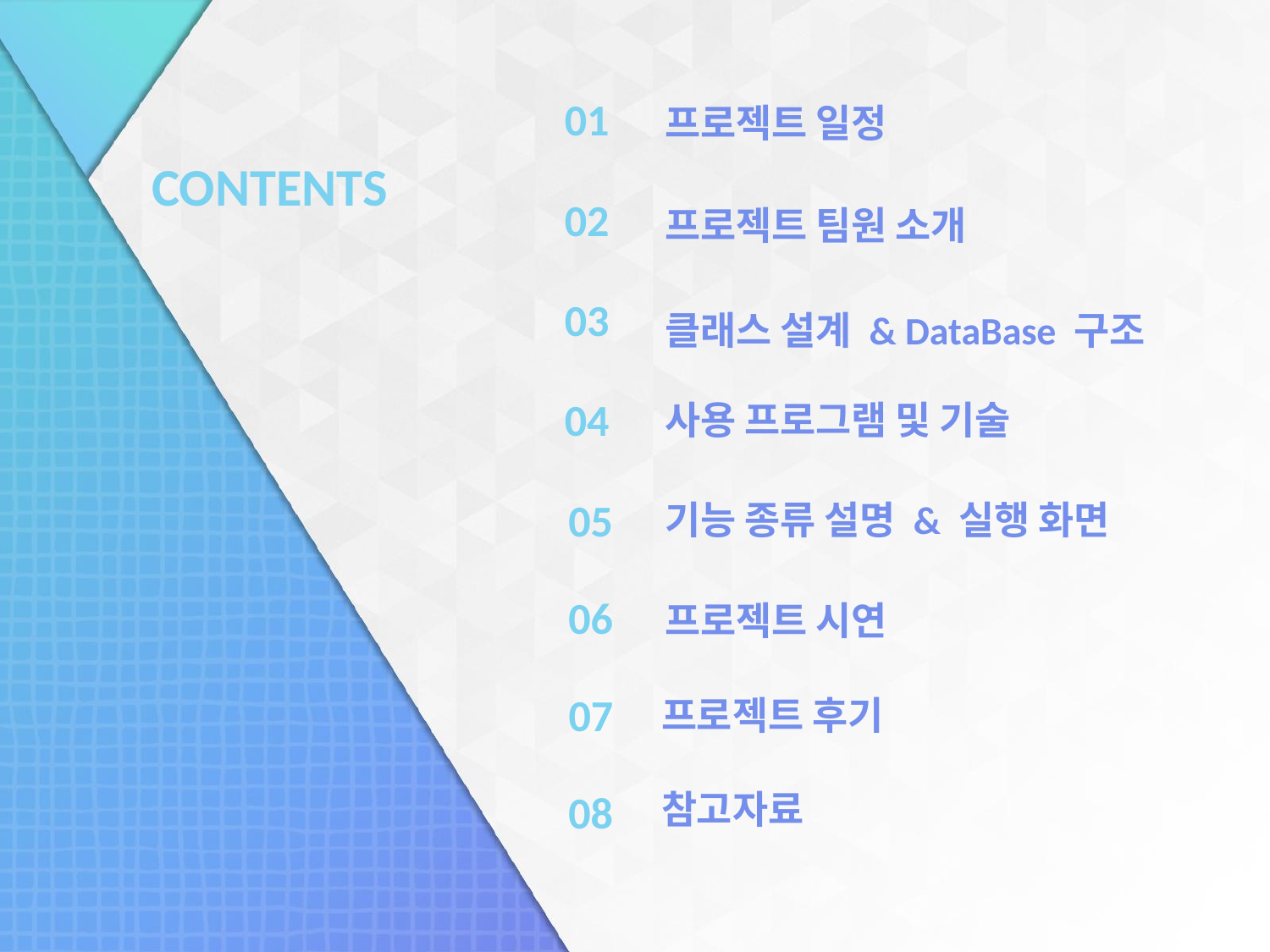

01
프로젝트 일정
CONTENTS
02
프로젝트 팀원 소개
03
클래스 설계 & DataBase 구조
04
사용 프로그램 및 기술
05
기능 종류 설명 & 실행 화면
06
프로젝트 시연
07
프로젝트 후기
참고자료
08